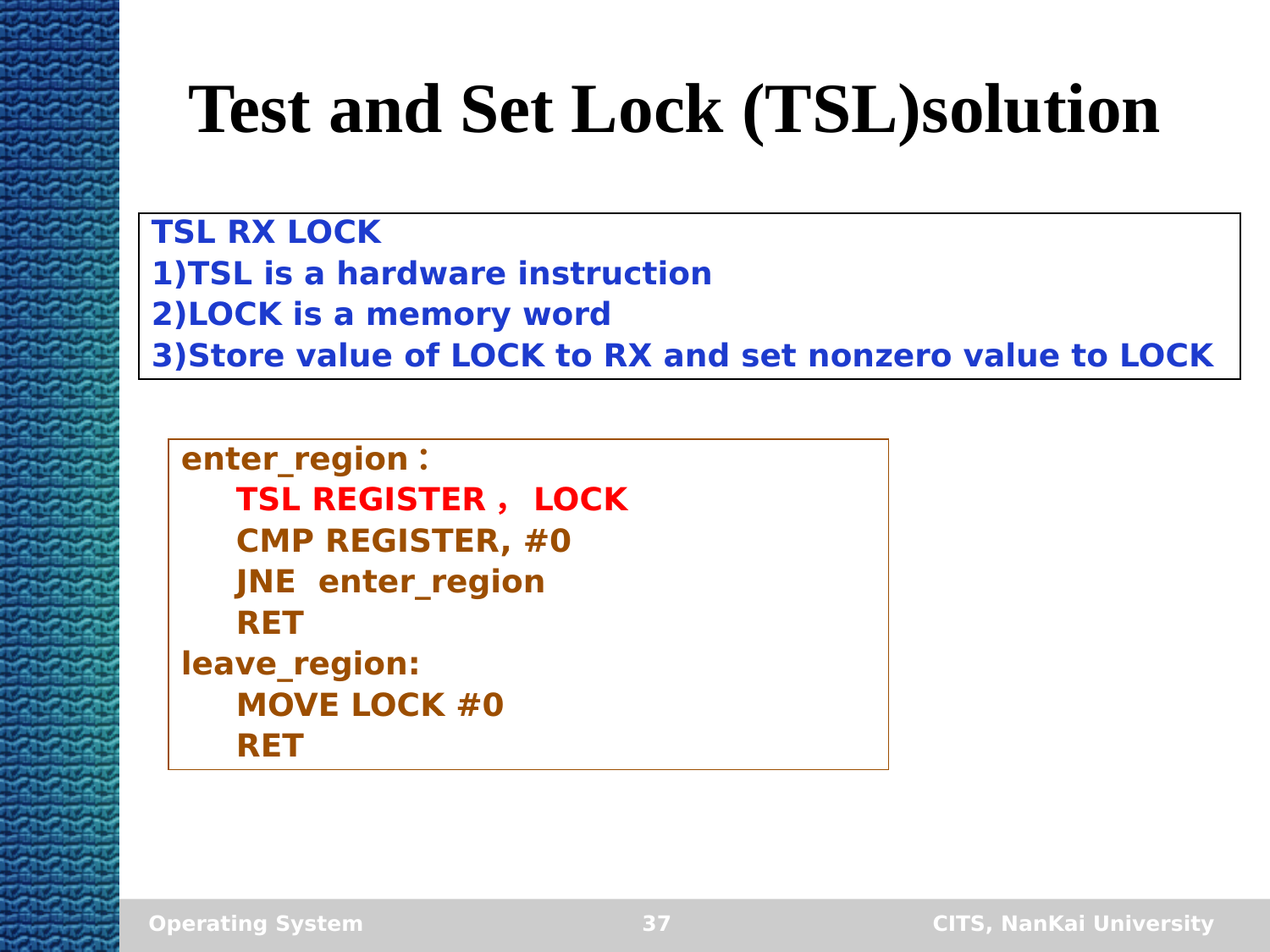

# Test and Set Lock (TSL)solution
TSL RX LOCK
1)TSL is a hardware instruction
2)LOCK is a memory word
3)Store value of LOCK to RX and set nonzero value to LOCK
enter_region：
     TSL REGISTER，LOCK
     CMP REGISTER, #0
     JNE  enter_region
     RET
leave_region:
     MOVE LOCK #0
     RET
版权所有，转载请注明出处
Operating System
37
CITS, NanKai University